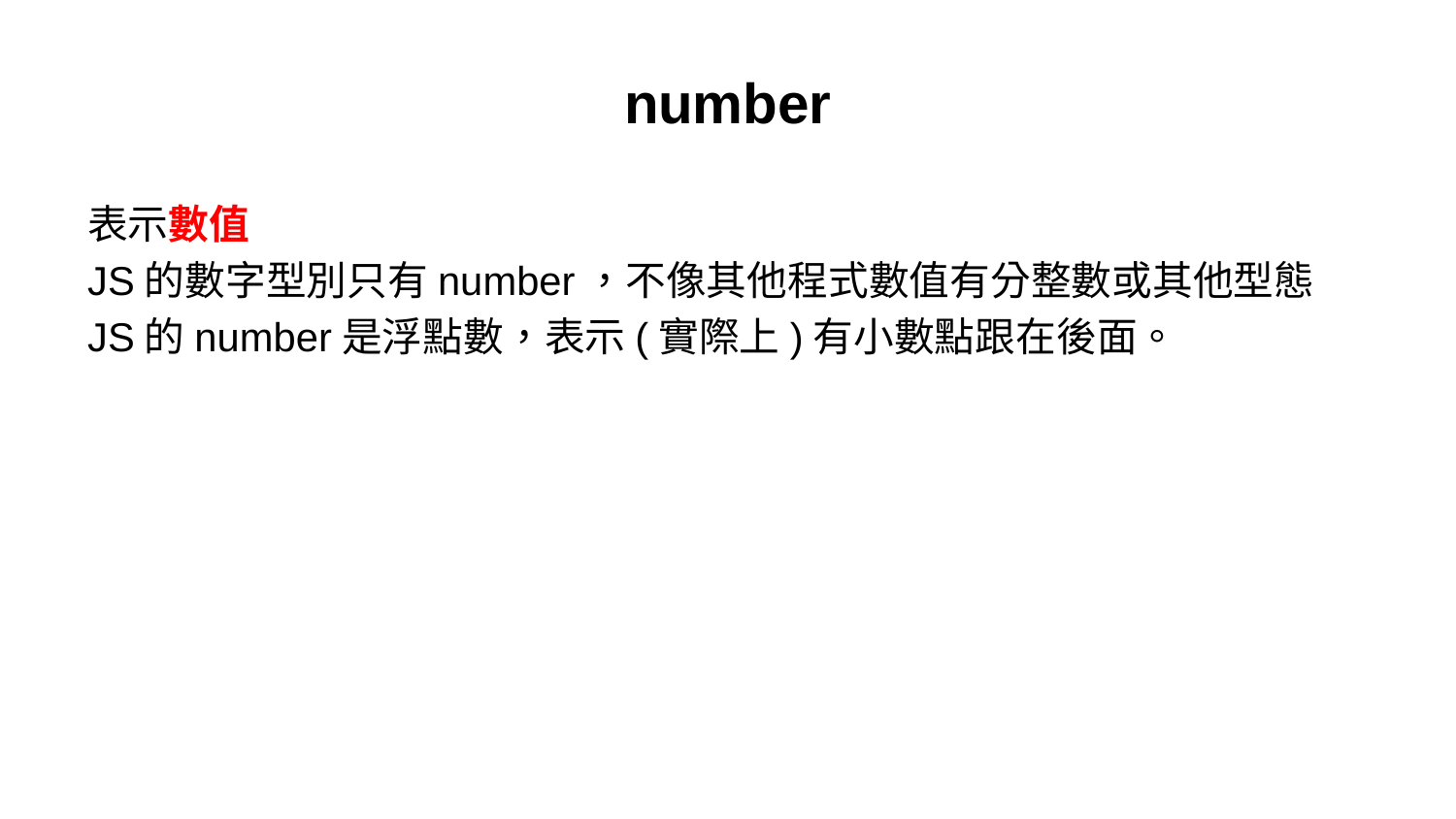

# number
表示數值
JS的數字型別只有number，不像其他程式數值有分整數或其他型態
JS的number是浮點數，表示(實際上)有小數點跟在後面。